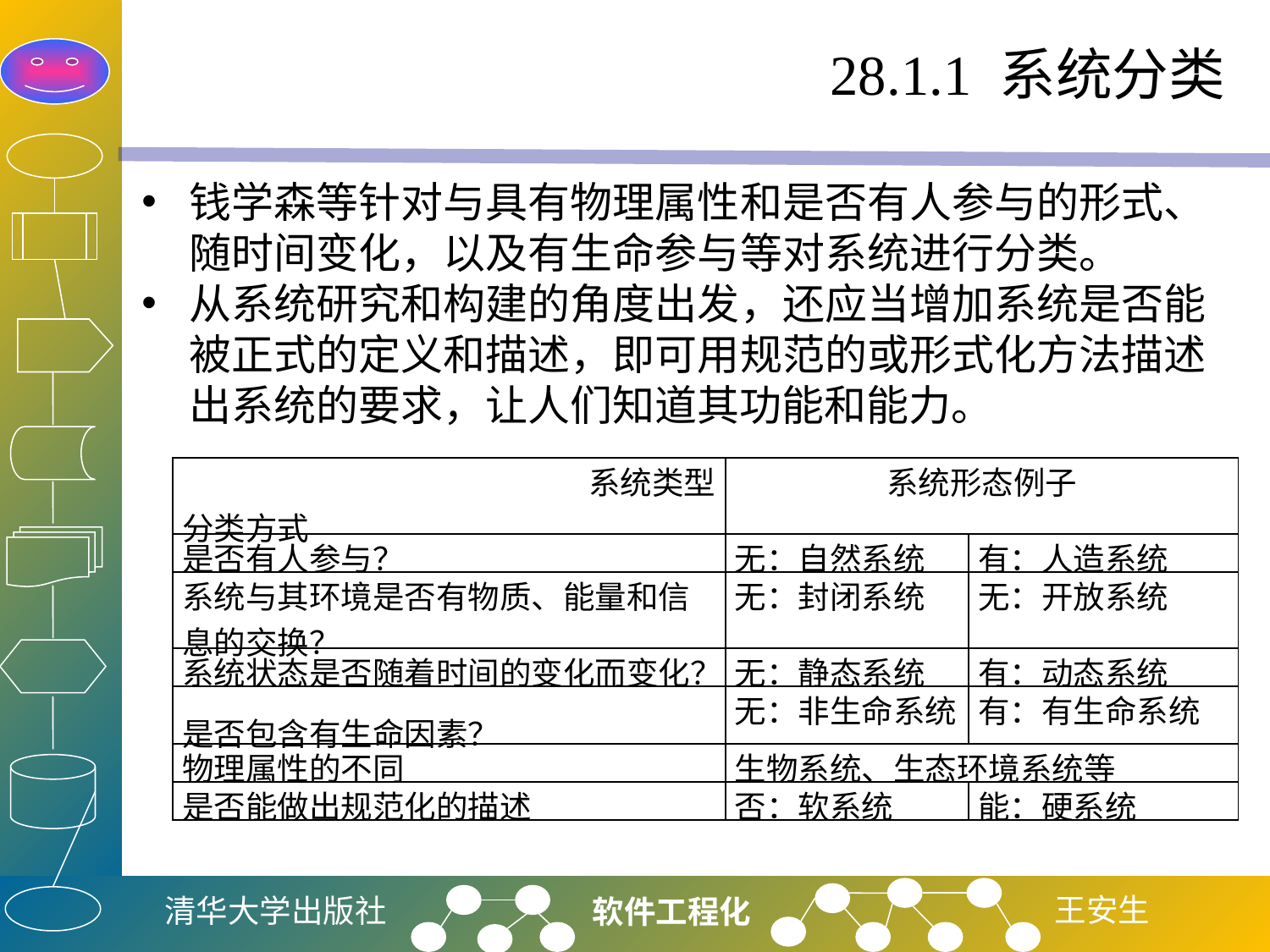

# 28.1.1 系统分类
钱学森等针对与具有物理属性和是否有人参与的形式、随时间变化，以及有生命参与等对系统进行分类。
从系统研究和构建的角度出发，还应当增加系统是否能被正式的定义和描述，即可用规范的或形式化方法描述出系统的要求，让人们知道其功能和能力。
| 系统类型 分类方式 | 系统形态例子 |  |
| --- | --- | --- |
| 是否有人参与？ | 无：自然系统 | 有：人造系统 |
| 系统与其环境是否有物质、能量和信息的交换？ | 无：封闭系统 | 无：开放系统 |
| 系统状态是否随着时间的变化而变化？ | 无：静态系统 | 有：动态系统 |
| 是否包含有生命因素？ | 无：非生命系统 | 有：有生命系统 |
| 物理属性的不同 | 生物系统、生态环境系统等 |  |
| 是否能做出规范化的描述 | 否：软系统 | 能：硬系统 |